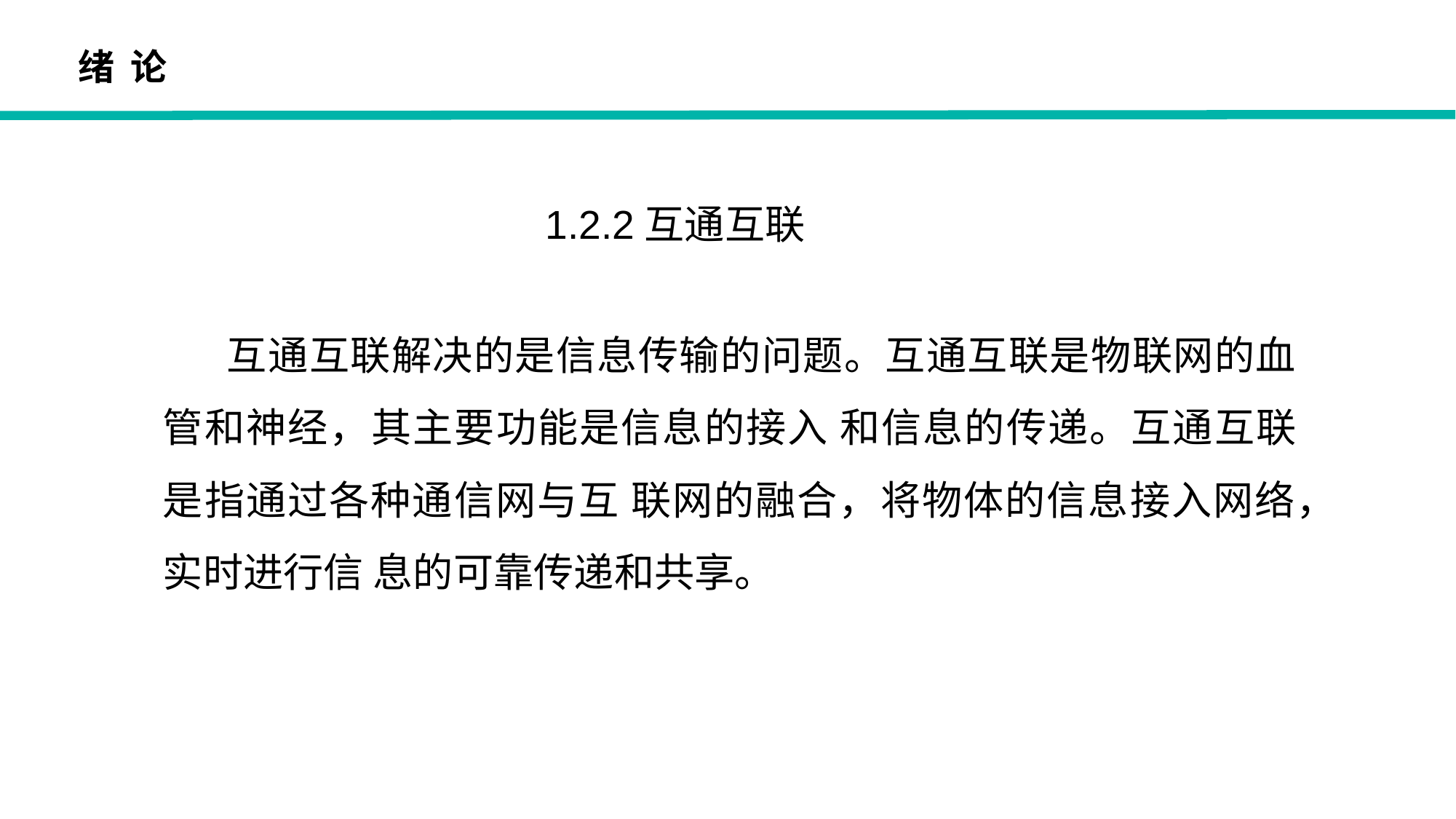

1.2.2互通互联
互通互联解决的是信息传输的问题。互通互联是物联网的血管和神经，其主要功能是信息的接入 和信息的传递。互通互联是指通过各种通信网与互 联网的融合，将物体的信息接入网络，实时进行信 息的可靠传递和共享。